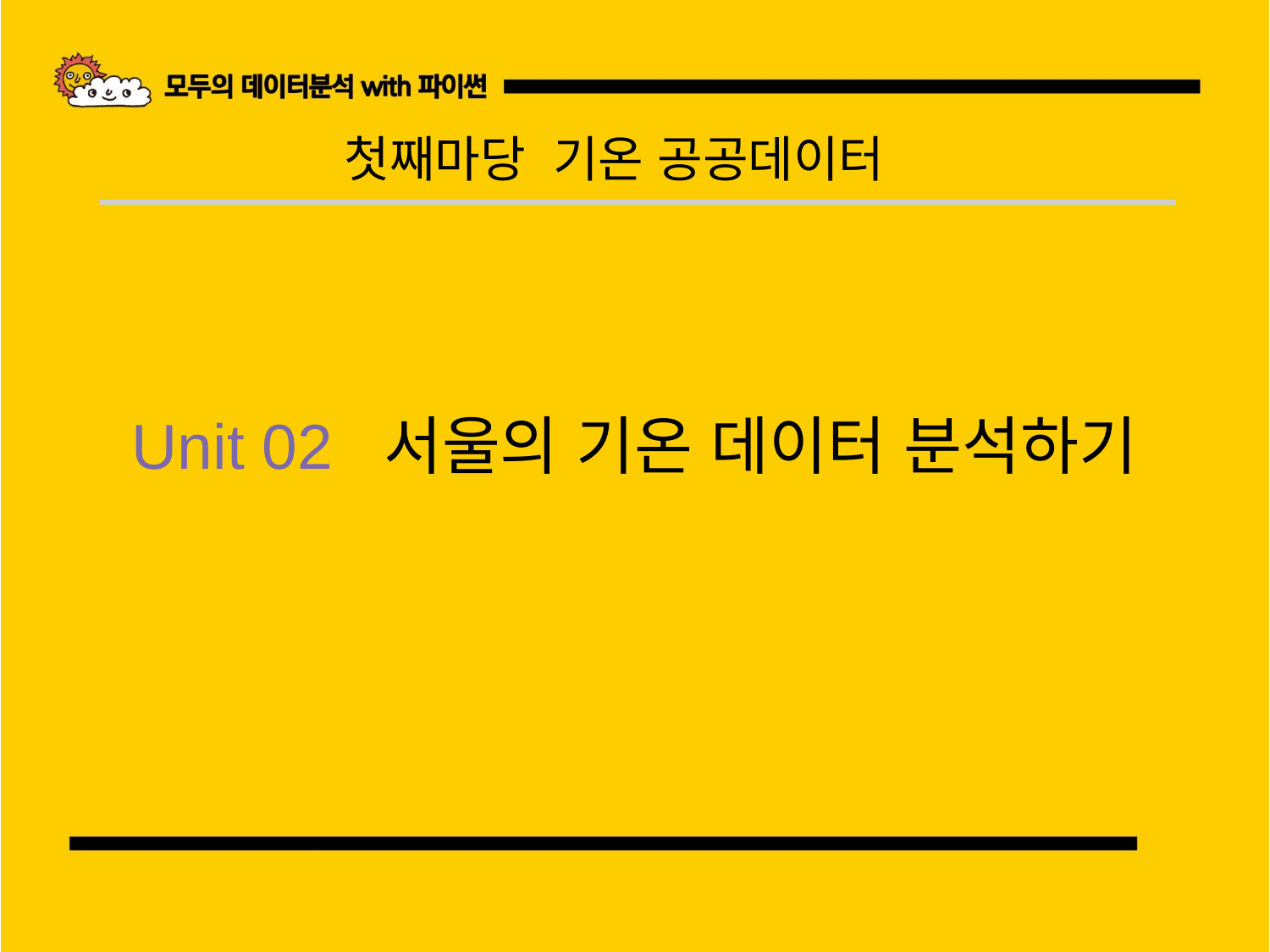

첫째마당  기온 공공데이터
Unit 02  서울의 기온 데이터 분석하기